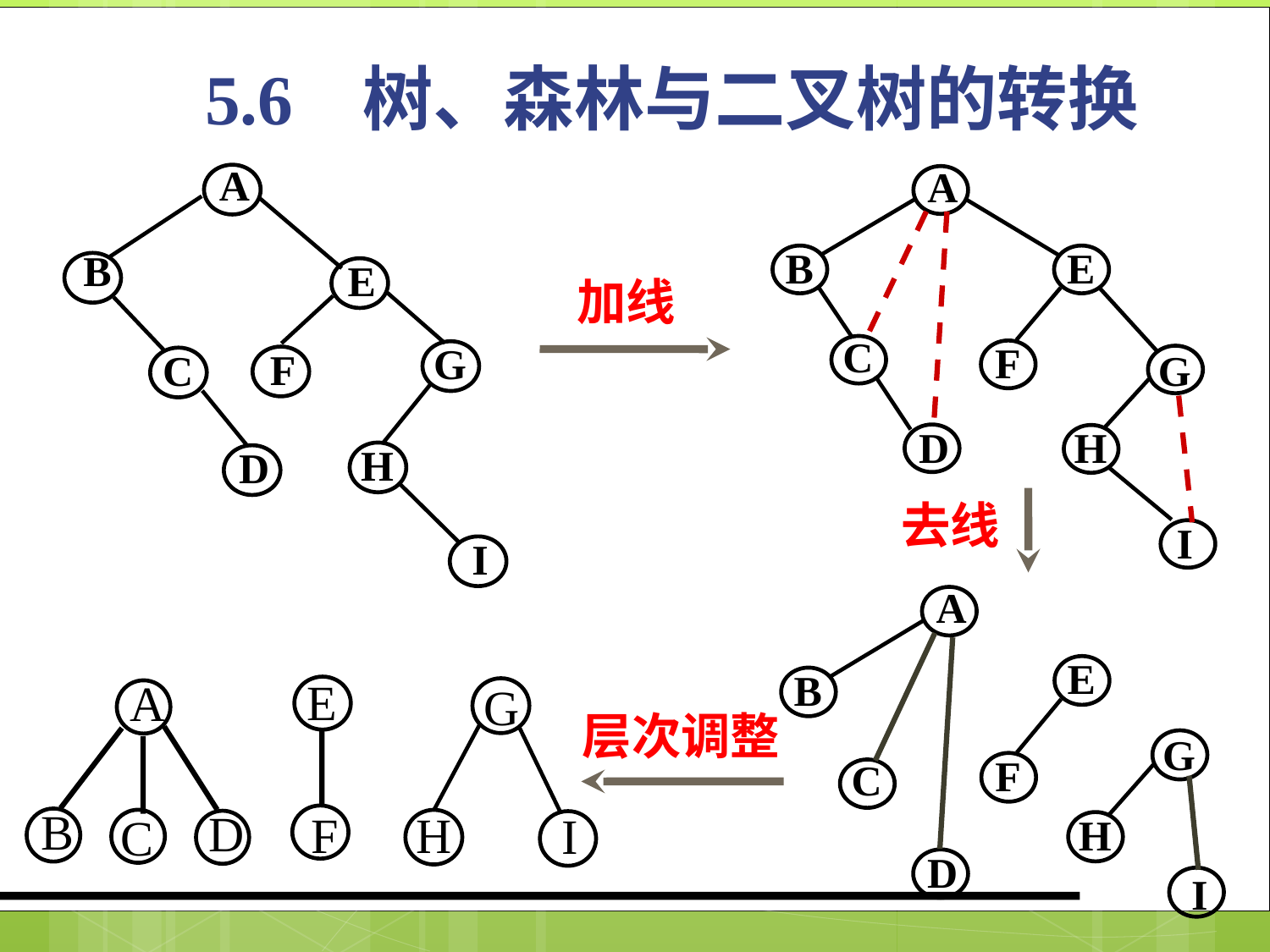

5.6   树、森林与二叉树的转换
A

B

E

G
F

C

H
D

I

A

B
E

C
F

G

D
H

I

加线

去线

A

B

C

D

E

F

G

H

I

E

F

A

B

D

C

G

H
I

层次调整